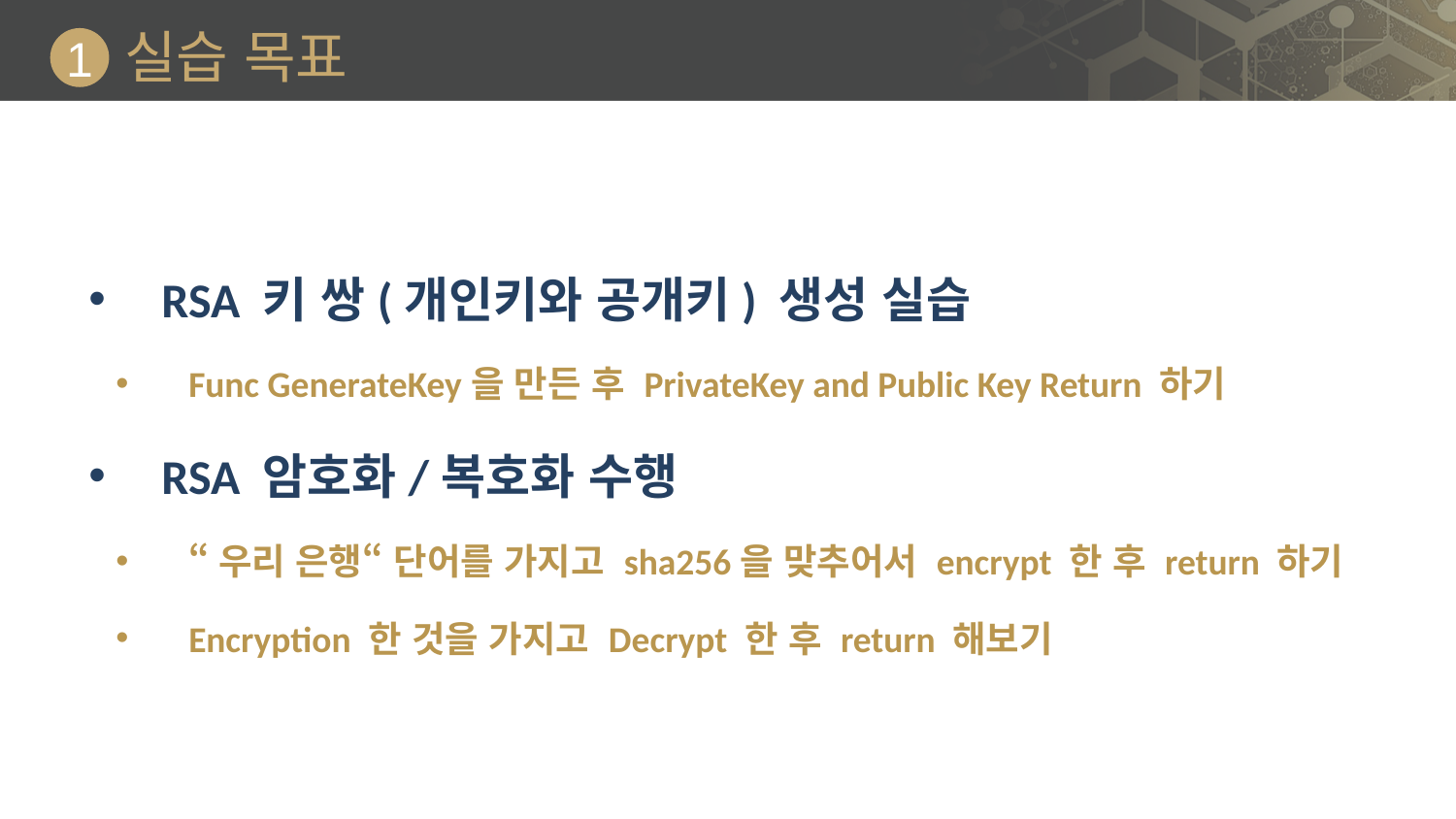

# 실습 목표
1
RSA 키 쌍(개인키와 공개키) 생성 실습
Func GenerateKey을 만든 후 PrivateKey and Public Key Return 하기
RSA 암호화/복호화 수행
“우리 은행“ 단어를 가지고 sha256을 맞추어서 encrypt 한 후 return 하기
Encryption 한 것을 가지고 Decrypt 한 후 return 해보기